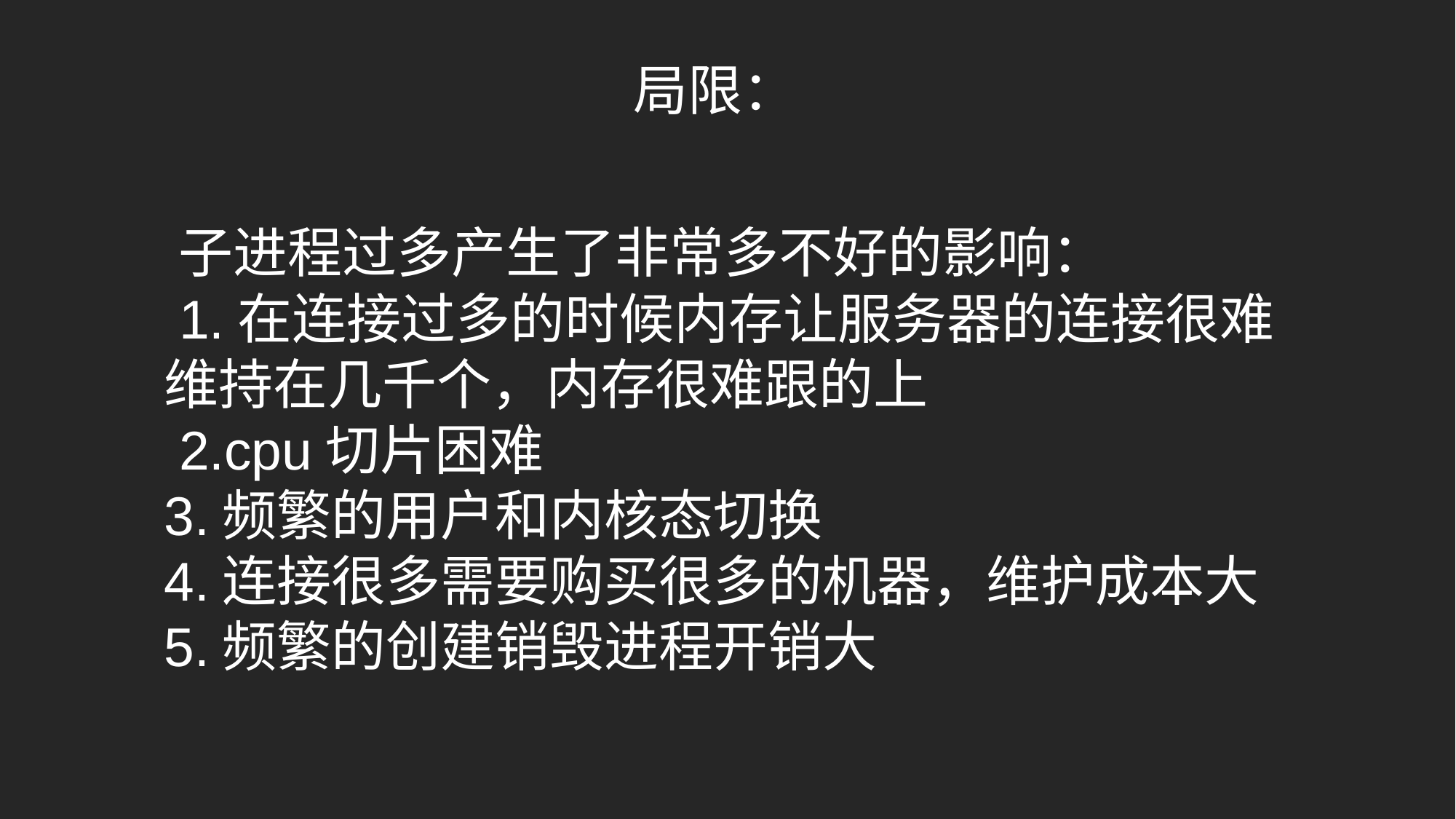

局限：

    子进程过多产生了非常多不好的影响：
 1.在连接过多的时候内存让服务器的连接很难维持在几千个，内存很难跟的上
 2.cpu切片困难
3.频繁的用户和内核态切换
4.连接很多需要购买很多的机器，维护成本大
5.频繁的创建销毁进程开销大